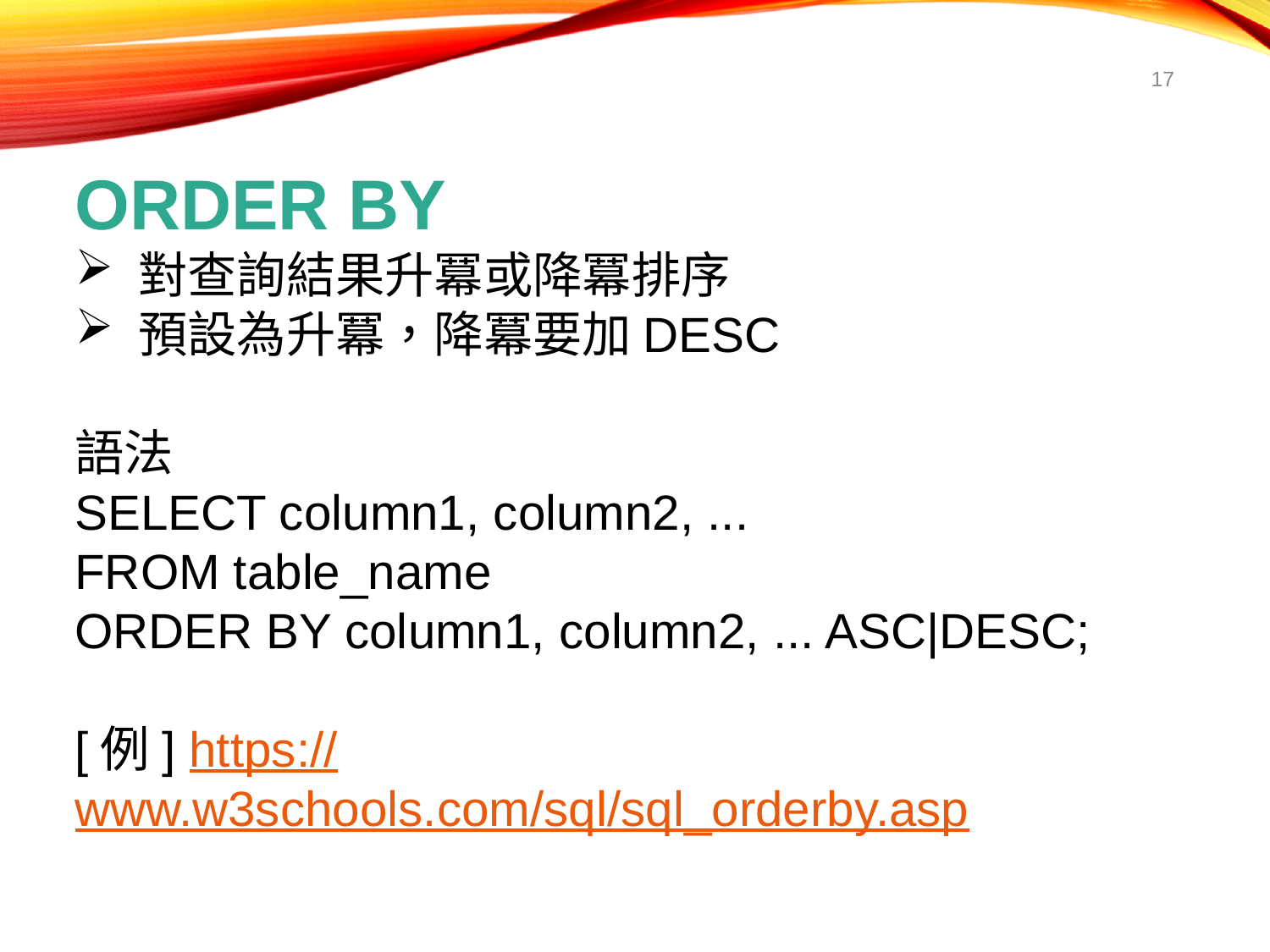

17
ORDER BY
對查詢結果升冪或降冪排序
預設為升冪，降冪要加DESC

語法
SELECT column1, column2, ...
FROM table_name
ORDER BY column1, column2, ... ASC|DESC;

[例] https://www.w3schools.com/sql/sql_orderby.asp